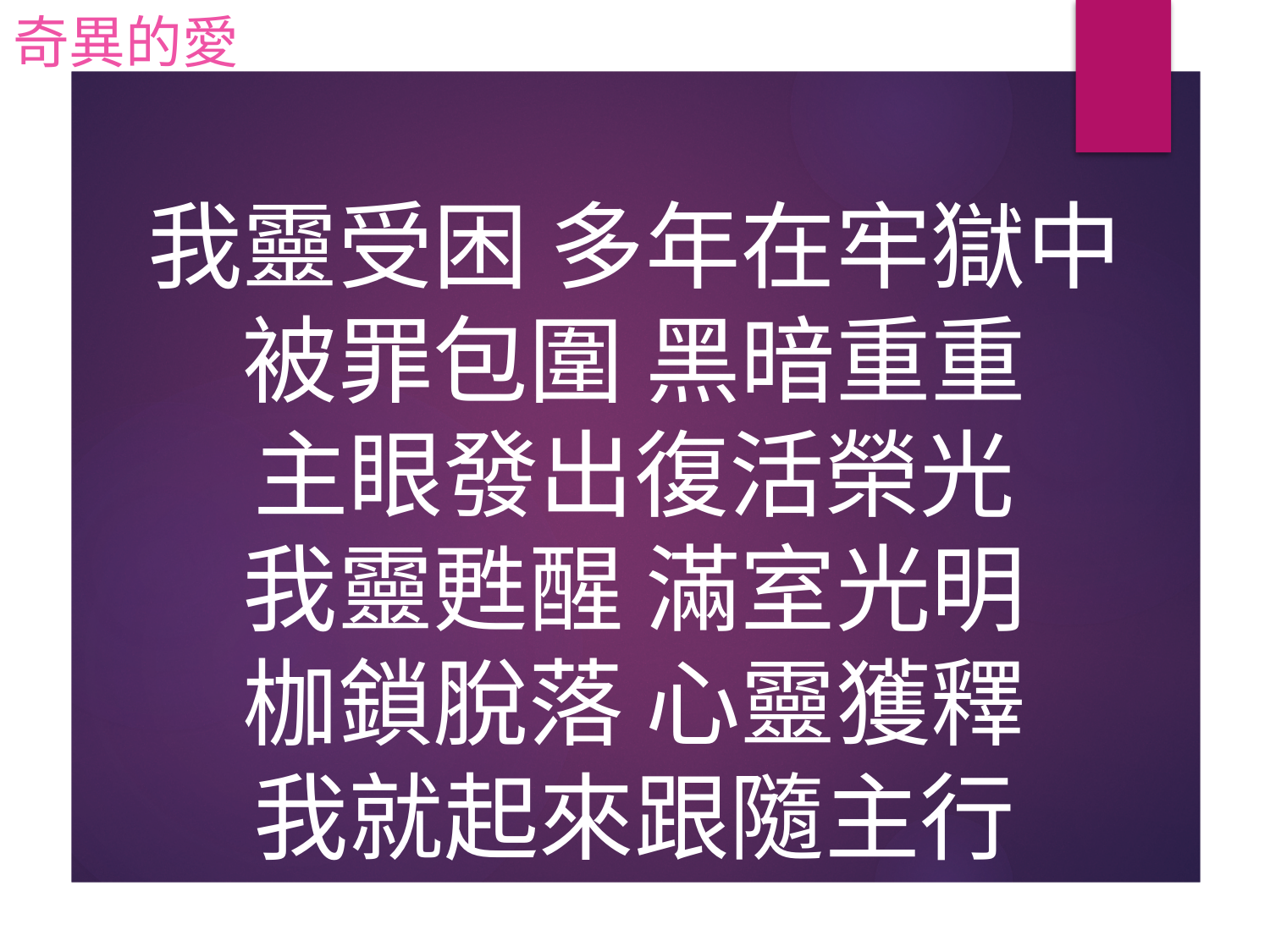

奇異的愛
# 我靈受困 多年在牢獄中 被罪包圍 黑暗重重 主眼發出復活榮光 我靈甦醒 滿室光明 枷鎖脫落 心靈獲釋 我就起來跟隨主行